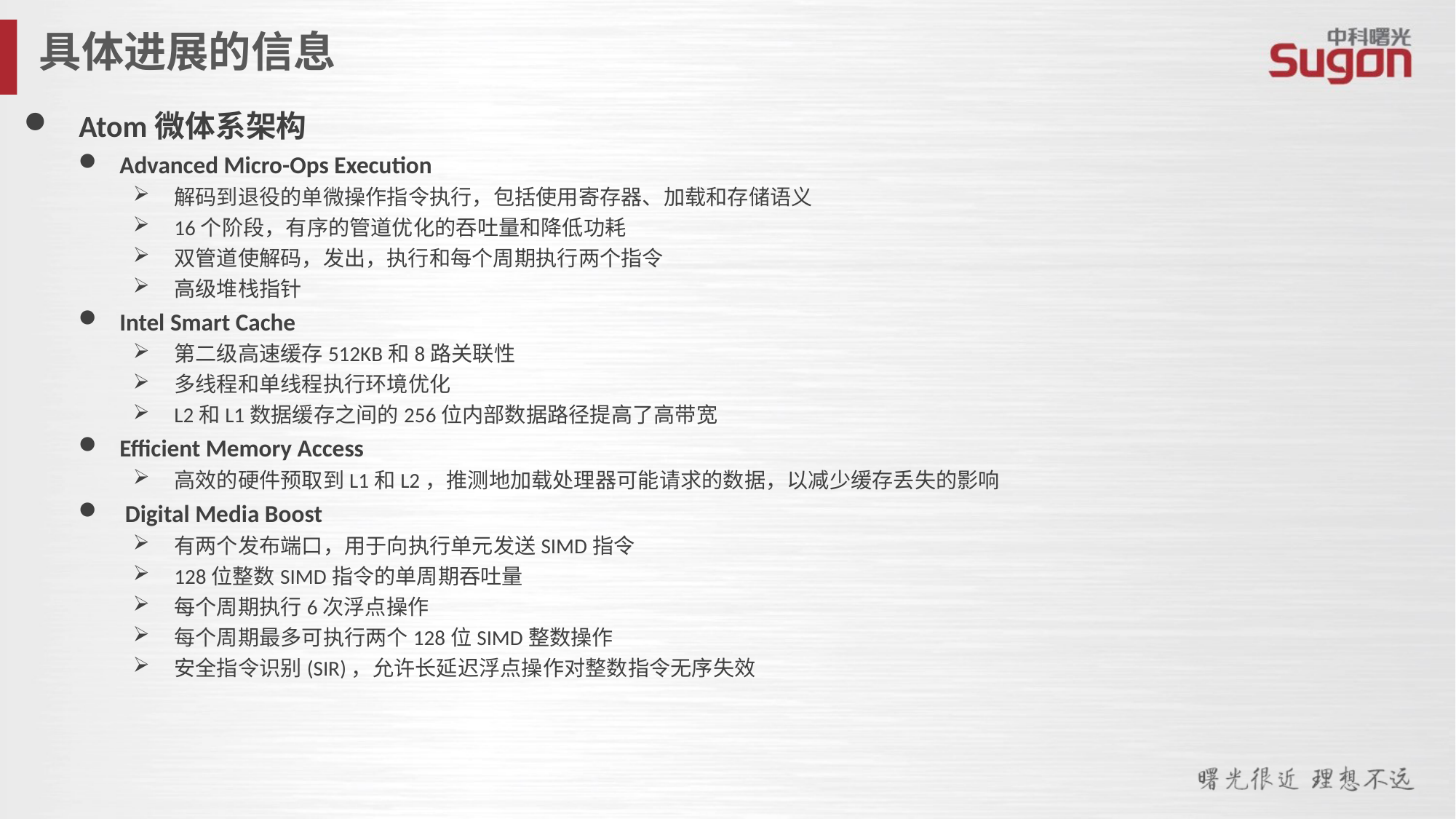

具体进展的信息
  Atom微体系架构
Advanced Micro-Ops Execution
解码到退役的单微操作指令执行，包括使用寄存器、加载和存储语义
16个阶段，有序的管道优化的吞吐量和降低功耗
双管道使解码，发出，执行和每个周期执行两个指令
高级堆栈指针
Intel Smart Cache
第二级高速缓存512KB和8路关联性
多线程和单线程执行环境优化
L2和L1数据缓存之间的256位内部数据路径提高了高带宽
Efficient Memory Access
高效的硬件预取到L1和L2，推测地加载处理器可能请求的数据，以减少缓存丢失的影响
 Digital Media Boost
有两个发布端口，用于向执行单元发送SIMD指令
128位整数SIMD指令的单周期吞吐量
每个周期执行6次浮点操作
每个周期最多可执行两个128位SIMD整数操作
安全指令识别(SIR)，允许长延迟浮点操作对整数指令无序失效